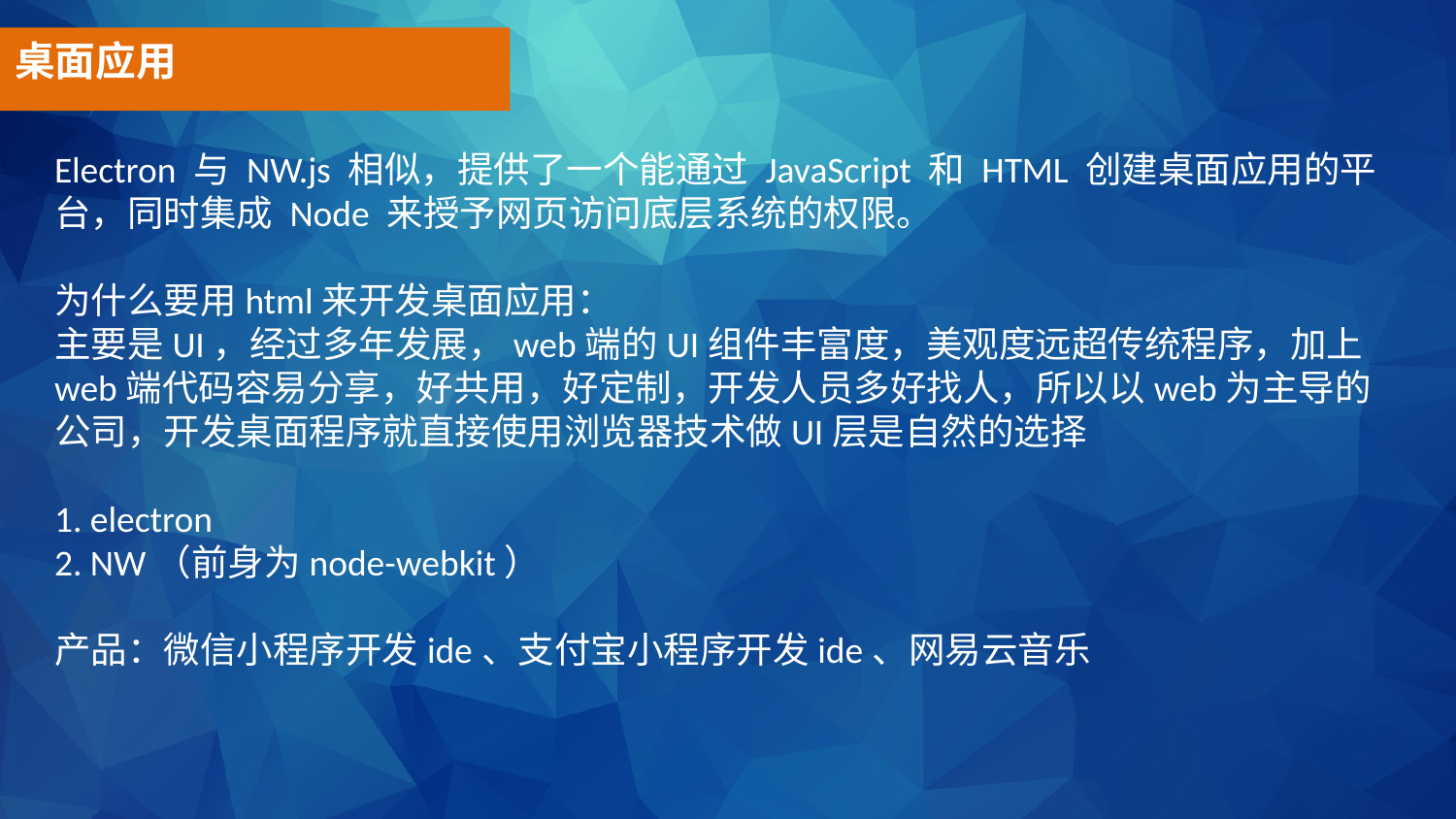

桌面应用

Electron 与 NW.js 相似，提供了一个能通过 JavaScript 和 HTML 创建桌面应用的平台，同时集成 Node 来授予网页访问底层系统的权限。
为什么要用html来开发桌面应用：
主要是UI，经过多年发展，web端的UI组件丰富度，美观度远超传统程序，加上web端代码容易分享，好共用，好定制，开发人员多好找人，所以以web为主导的公司，开发桌面程序就直接使用浏览器技术做UI层是自然的选择
1. electron
2. NW（前身为node-webkit）
产品：微信小程序开发ide、支付宝小程序开发ide、网易云音乐